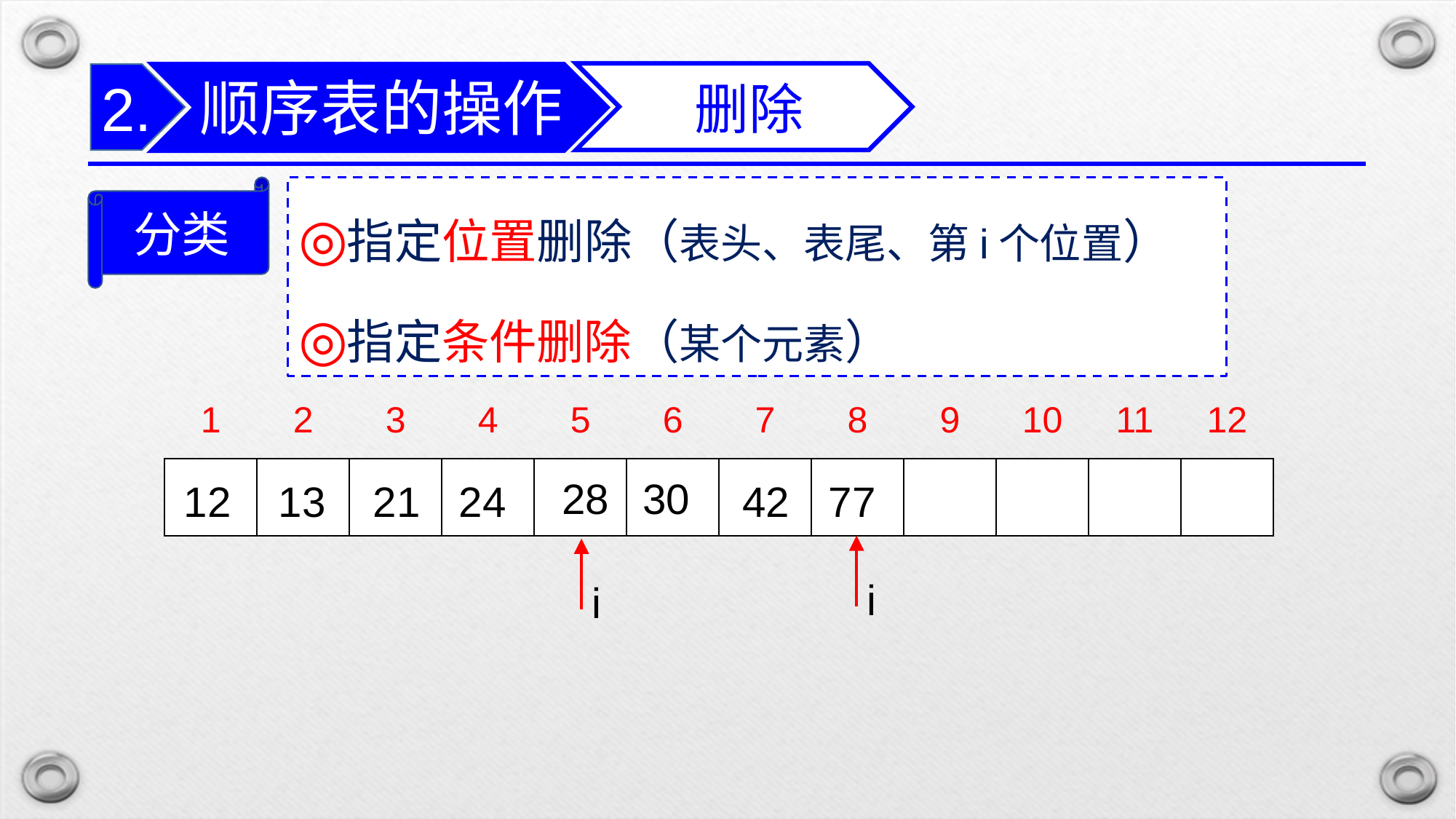

顺序表的操作

删除

2.
分类
指定位置删除（表头、表尾、第i个位置）
指定条件删除（某个元素）
| 1 | 2 | 3 | 4 | 5 | 6 | 7 | 8 | 9 | 10 | 11 | 12 |
| --- | --- | --- | --- | --- | --- | --- | --- | --- | --- | --- | --- |
|  |  |  |  |  |  |  |  |  |  |  |  |
28
30
12
13
21
24
42
77
i
i